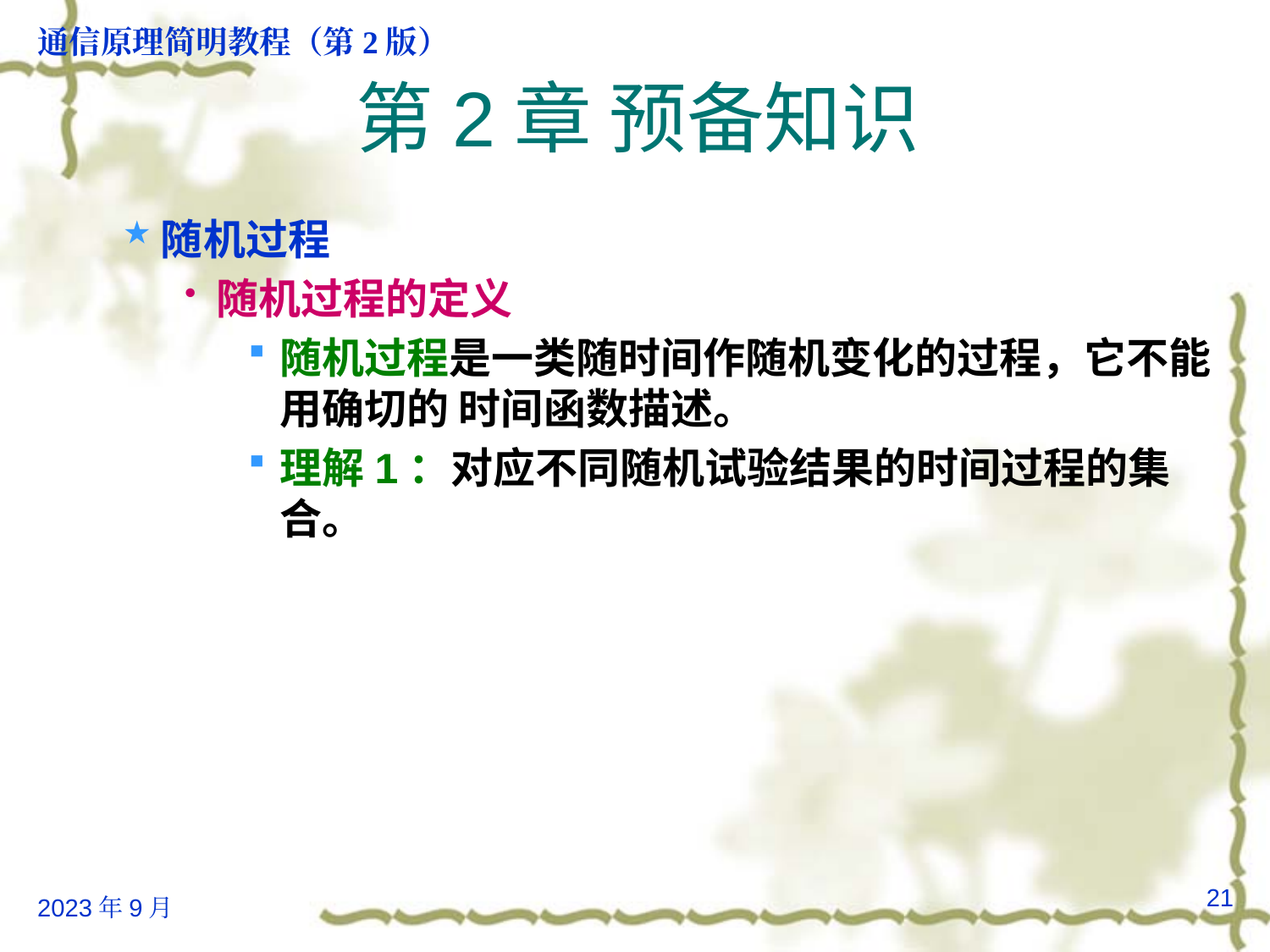

# 第2章 预备知识
随机过程
随机过程的定义
随机过程是一类随时间作随机变化的过程，它不能用确切的 时间函数描述。
理解1：对应不同随机试验结果的时间过程的集合。
21